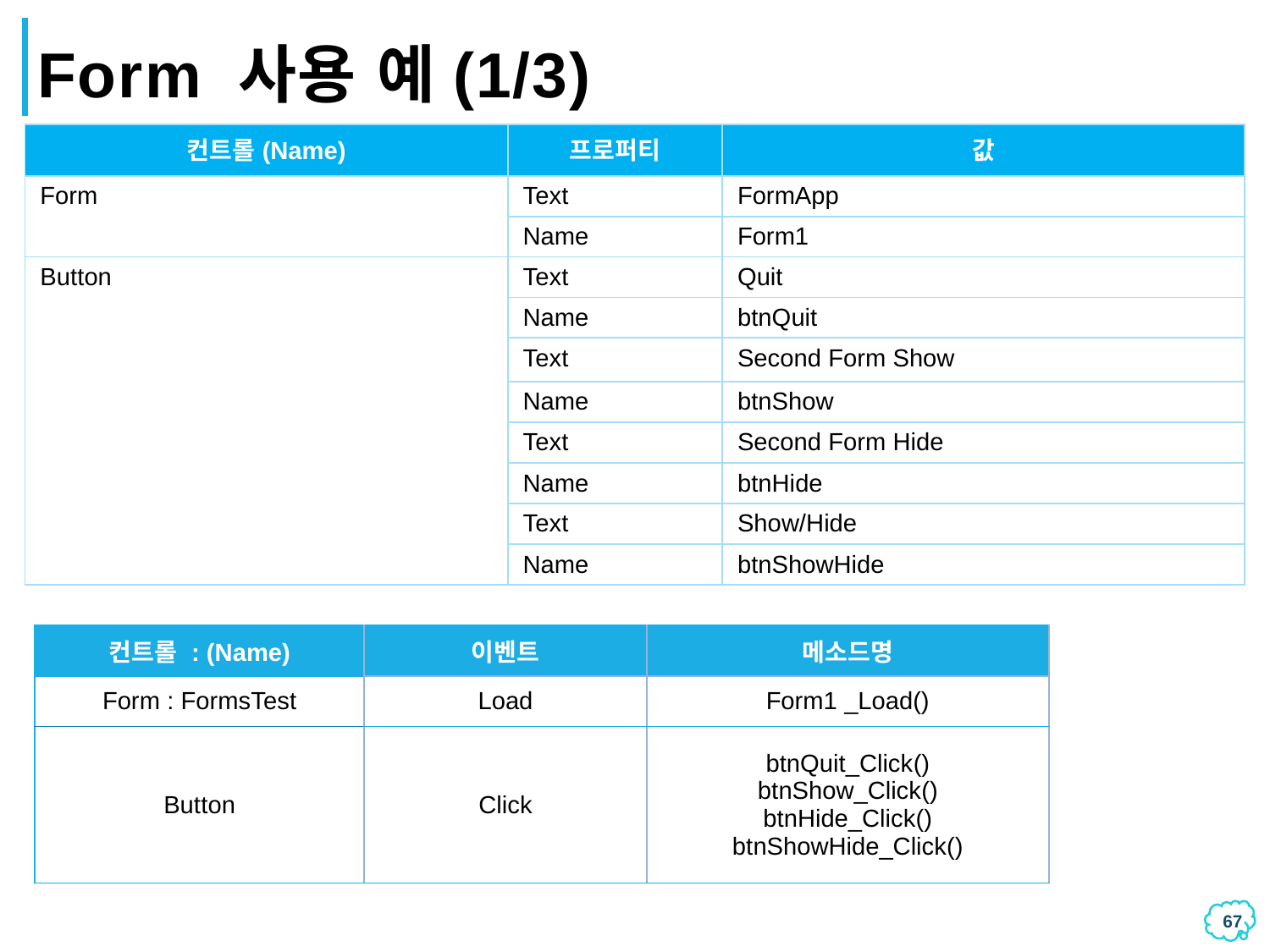

# Form 사용 예(1/3)
| 컨트롤(Name) | 프로퍼티 | 값 |
| --- | --- | --- |
| Form | Text | FormApp |
|  | Name | Form1 |
| Button | Text | Quit |
|  | Name | btnQuit |
|  | Text | Second Form Show |
|  | Name | btnShow |
|  | Text | Second Form Hide |
|  | Name | btnHide |
|  | Text | Show/Hide |
|  | Name | btnShowHide |
| 컨트롤 : (Name) | 이벤트 | 메소드명 |
| --- | --- | --- |
| Form : FormsTest | Load | Form1 \_Load() |
| Button | Click | btnQuit\_Click() btnShow\_Click() btnHide\_Click() btnShowHide\_Click() |
67